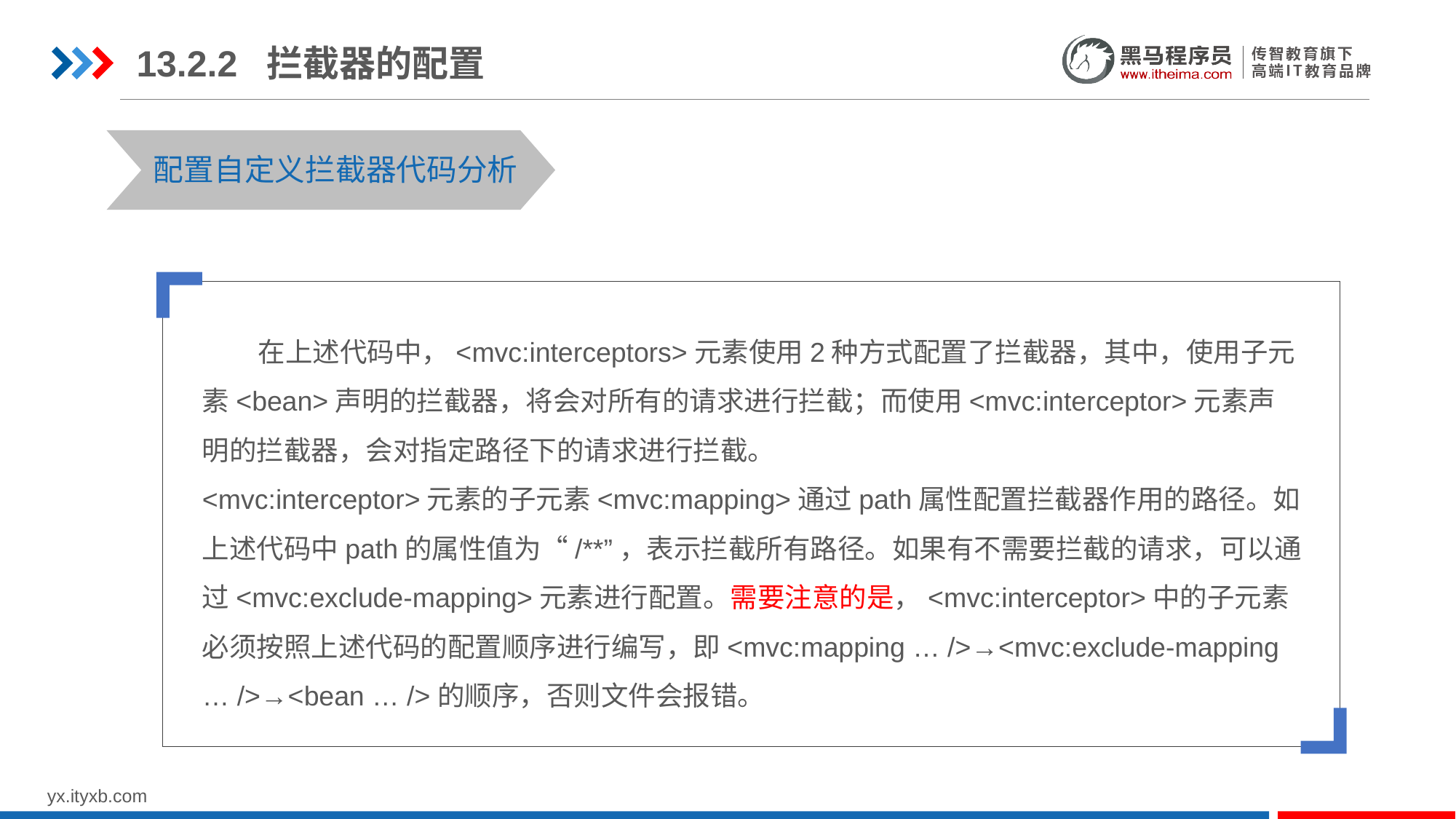

13.2.2  拦截器的配置

配置自定义拦截器代码分析

        在上述代码中，<mvc:interceptors>元素使用2种方式配置了拦截器，其中，使用子元素<bean>声明的拦截器，将会对所有的请求进行拦截；而使用<mvc:interceptor>元素声明的拦截器，会对指定路径下的请求进行拦截。
<mvc:interceptor>元素的子元素<mvc:mapping>通过path属性配置拦截器作用的路径。如上述代码中path的属性值为“/**”，表示拦截所有路径。如果有不需要拦截的请求，可以通过<mvc:exclude-mapping>元素进行配置。需要注意的是，<mvc:interceptor>中的子元素必须按照上述代码的配置顺序进行编写，即<mvc:mapping … />→<mvc:exclude-mapping … />→<bean … />的顺序，否则文件会报错。